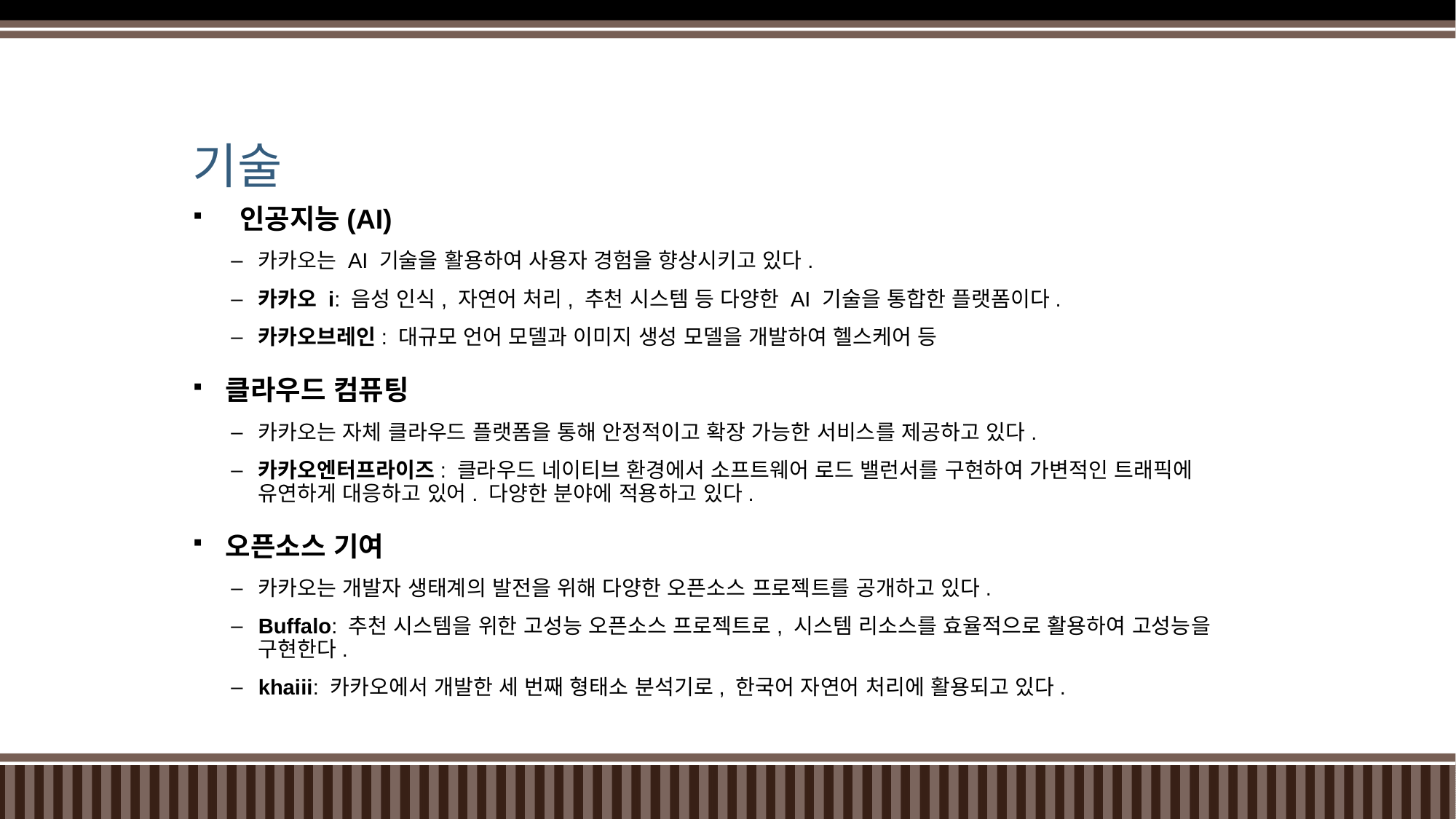

# 기술
 인공지능(AI)
카카오는 AI 기술을 활용하여 사용자 경험을 향상시키고 있다.
카카오 i: 음성 인식, 자연어 처리, 추천 시스템 등 다양한 AI 기술을 통합한 플랫폼이다.
카카오브레인: 대규모 언어 모델과 이미지 생성 모델을 개발하여 헬스케어 등
클라우드 컴퓨팅
카카오는 자체 클라우드 플랫폼을 통해 안정적이고 확장 가능한 서비스를 제공하고 있다.
카카오엔터프라이즈: 클라우드 네이티브 환경에서 소프트웨어 로드 밸런서를 구현하여 가변적인 트래픽에 유연하게 대응하고 있어. 다양한 분야에 적용하고 있다.
오픈소스 기여
카카오는 개발자 생태계의 발전을 위해 다양한 오픈소스 프로젝트를 공개하고 있다.
Buffalo: 추천 시스템을 위한 고성능 오픈소스 프로젝트로, 시스템 리소스를 효율적으로 활용하여 고성능을 구현한다.
khaiii: 카카오에서 개발한 세 번째 형태소 분석기로, 한국어 자연어 처리에 활용되고 있다.